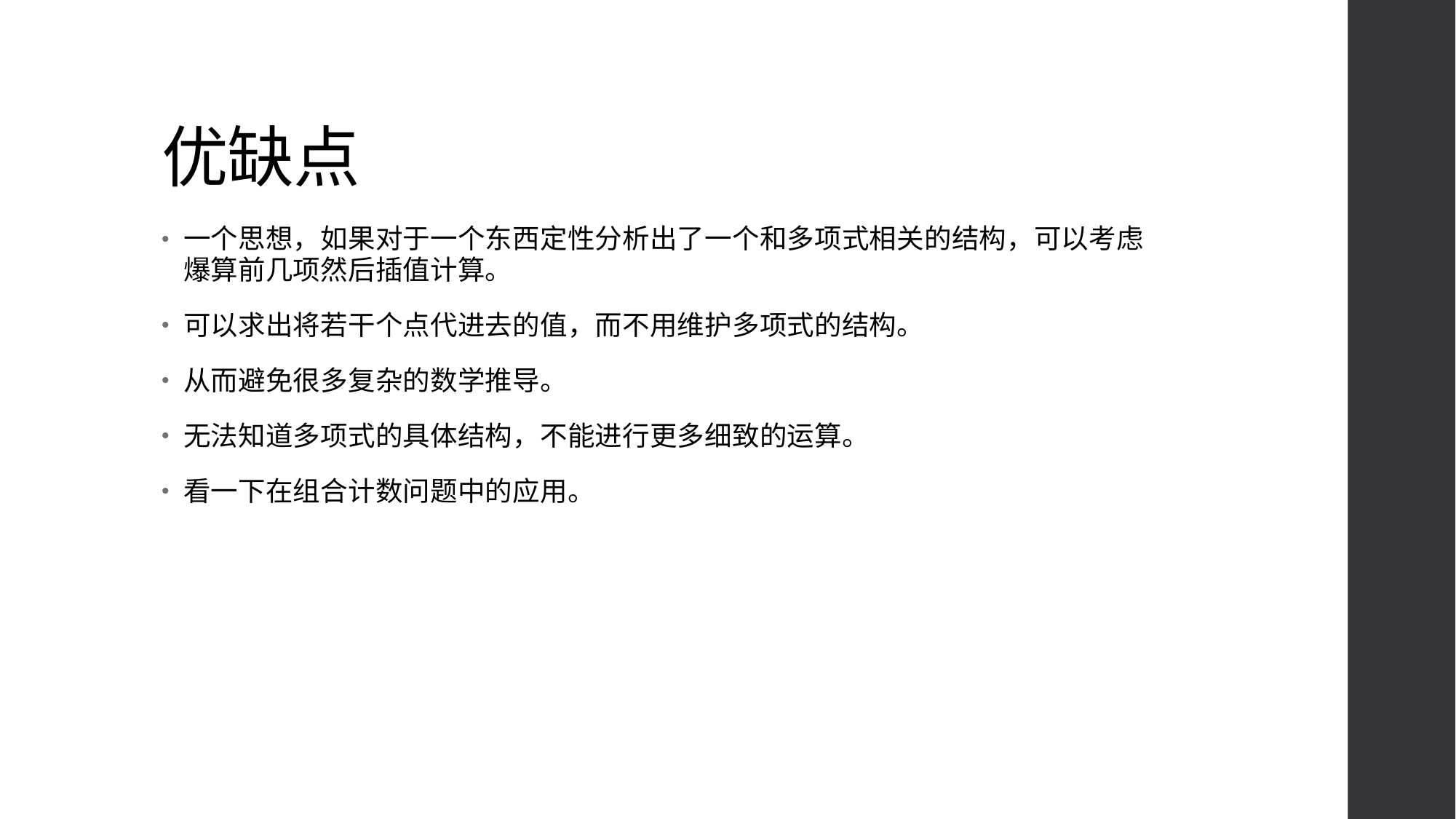

# 优缺点
一个思想，如果对于一个东西定性分析出了一个和多项式相关的结构，可以考虑爆算前几项然后插值计算。
可以求出将若干个点代进去的值，而不用维护多项式的结构。
从而避免很多复杂的数学推导。
无法知道多项式的具体结构，不能进行更多细致的运算。
看一下在组合计数问题中的应用。